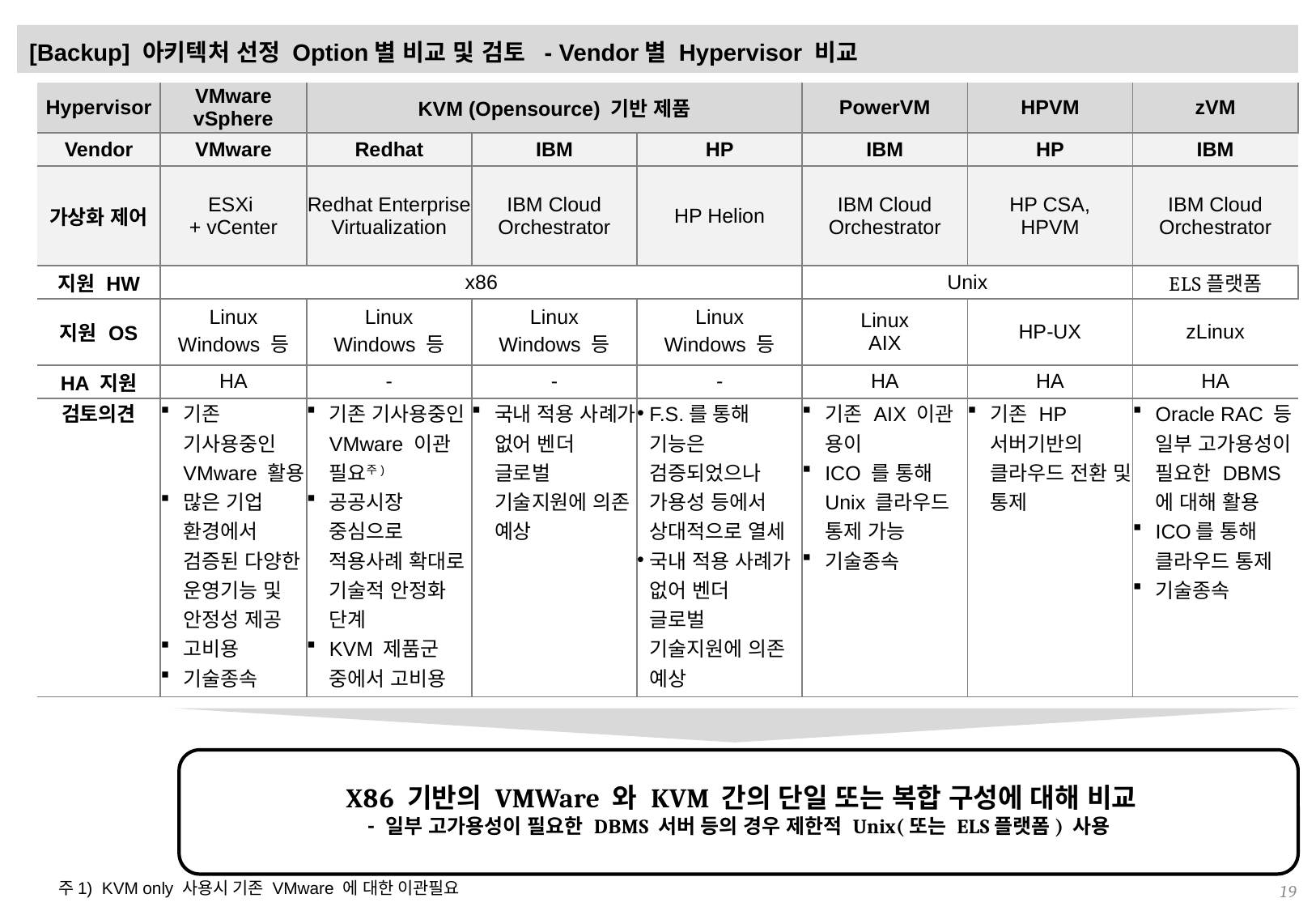

# [Backup] 아키텍처 선정 Option별 비교 및 검토  - Vendor별 Hypervisor 비교
| Hypervisor | VMware vSphere | KVM (Opensource) 기반 제품 |  |  | PowerVM | HPVM | zVM |
| --- | --- | --- | --- | --- | --- | --- | --- |
| Vendor | VMware | Redhat | IBM | HP | IBM | HP | IBM |
| 가상화 제어 | ESXi + vCenter | Redhat Enterprise Virtualization | IBM Cloud Orchestrator | HP Helion | IBM Cloud Orchestrator | HP CSA, HPVM | IBM Cloud Orchestrator |
| 지원 HW | x86 |  |  |  | Unix |  | ELS플랫폼 |
| 지원 OS | Linux Windows 등 | Linux Windows 등 | Linux Windows 등 | Linux Windows 등 | Linux AIX | HP-UX | zLinux |
| HA 지원 | HA | - | - | - | HA | HA | HA |
| 검토의견 | 기존 기사용중인VMware 활용 많은 기업 환경에서 검증된 다양한 운영기능 및 안정성 제공 고비용 기술종속 | 기존 기사용중인 VMware 이관 필요주) 공공시장 중심으로 적용사례 확대로 기술적 안정화 단계 KVM 제품군 중에서 고비용 | 국내 적용 사례가 없어 벤더 글로벌 기술지원에 의존 예상 | F.S.를 통해 기능은 검증되었으나 가용성 등에서 상대적으로 열세 국내 적용 사례가 없어 벤더 글로벌 기술지원에 의존 예상 | 기존 AIX 이관 용이 ICO 를 통해 Unix 클라우드 통제 가능 기술종속 | 기존 HP서버기반의 클라우드 전환 및 통제 | Oracle RAC 등 일부 고가용성이 필요한 DBMS에 대해 활용 ICO를 통해 클라우드 통제 기술종속 |

 X86 기반의 VMWare 와 KVM 간의 단일 또는 복합 구성에 대해 비교
- 일부 고가용성이 필요한 DBMS 서버 등의 경우 제한적 Unix(또는 ELS플랫폼) 사용
주1)  KVM only 사용시 기존 VMware 에 대한 이관필요